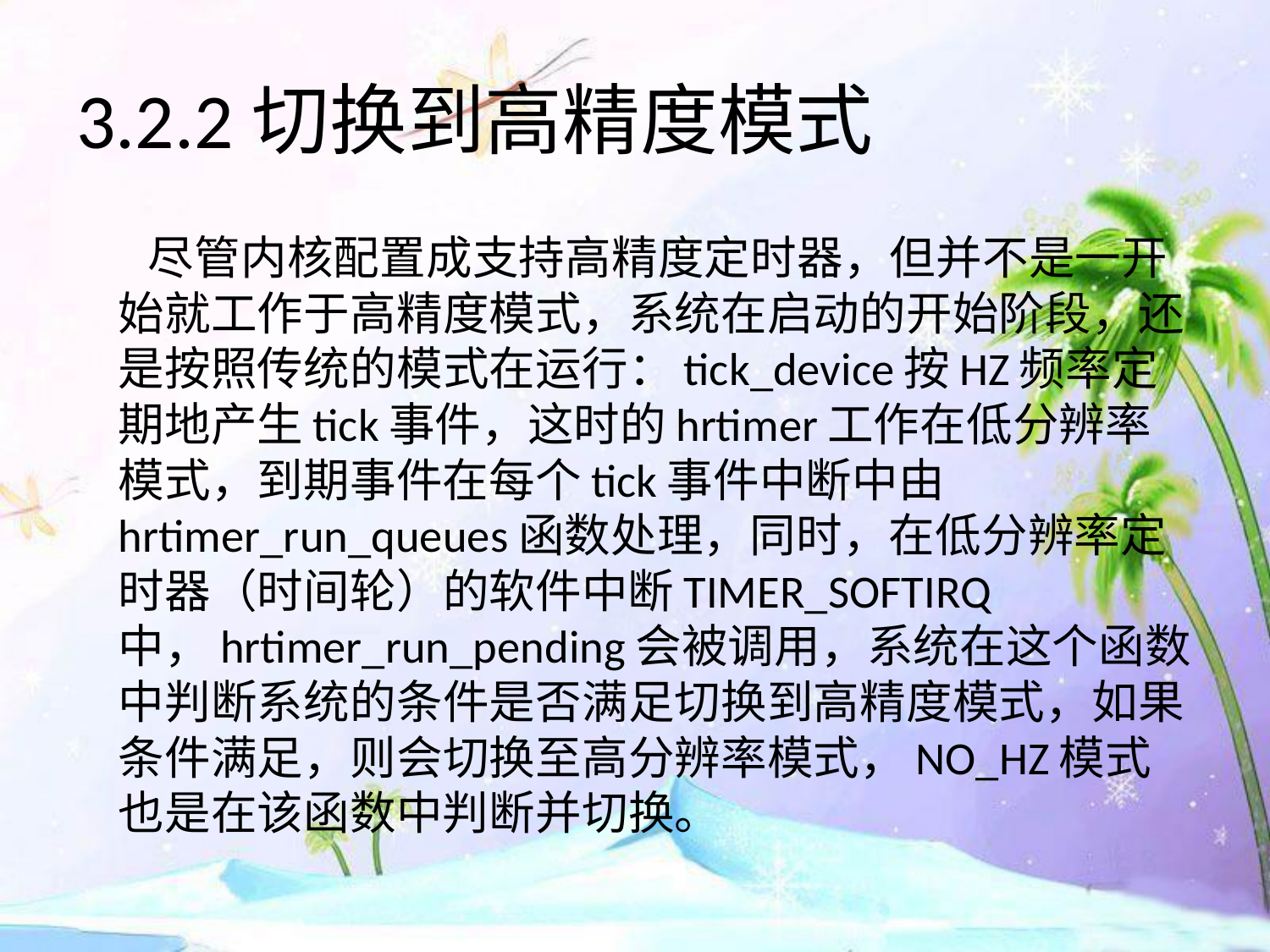

# 3.2.2切换到高精度模式
		  尽管内核配置成支持高精度定时器，但并不是一开始就工作于高精度模式，系统在启动的开始阶段，还是按照传统的模式在运行：tick_device按HZ频率定期地产生tick事件，这时的hrtimer工作在低分辨率模式，到期事件在每个tick事件中断中由hrtimer_run_queues函数处理，同时，在低分辨率定时器（时间轮）的软件中断TIMER_SOFTIRQ中，hrtimer_run_pending会被调用，系统在这个函数中判断系统的条件是否满足切换到高精度模式，如果条件满足，则会切换至高分辨率模式，NO_HZ模式也是在该函数中判断并切换。